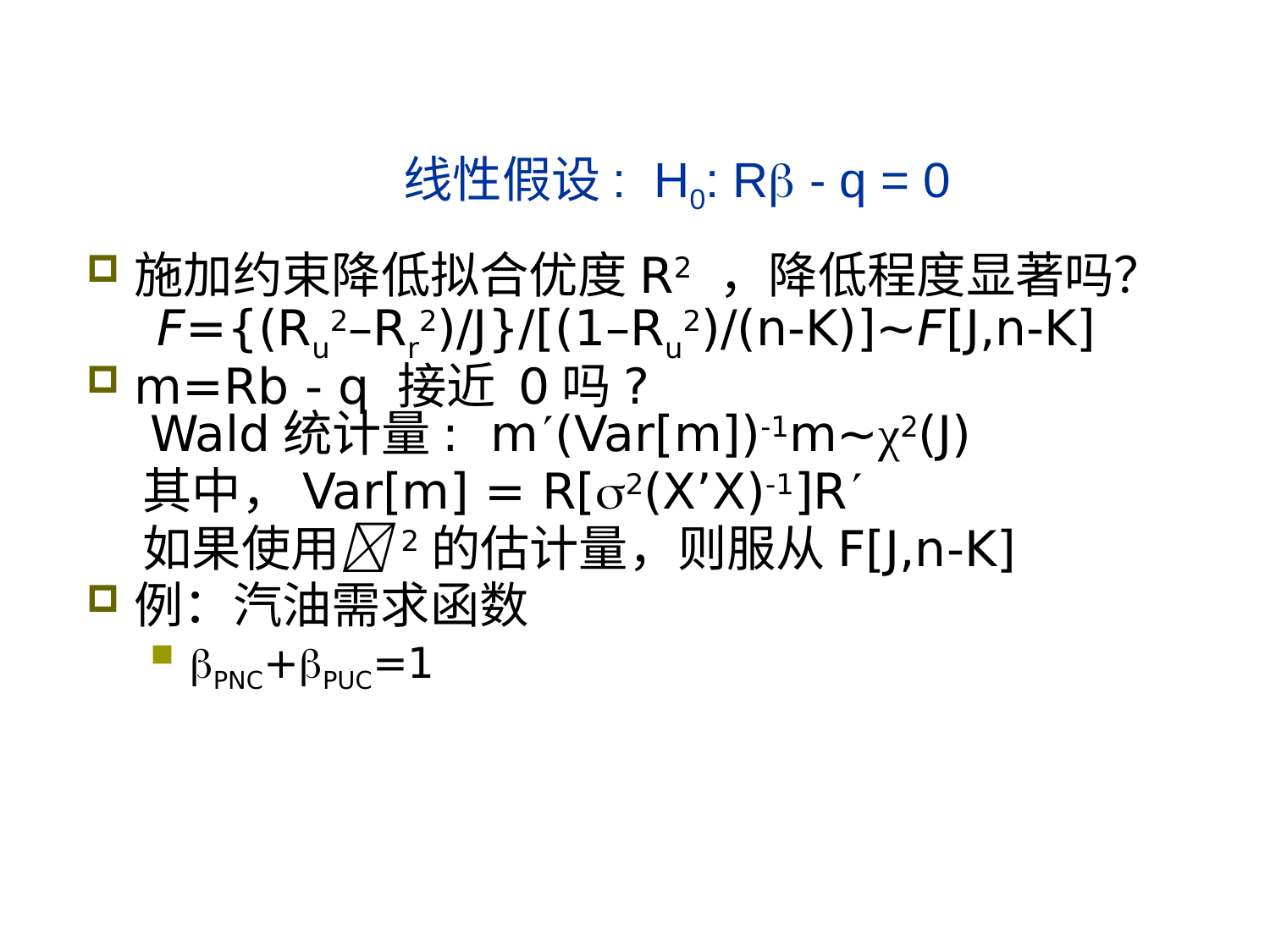

# 线性假设:  H0: Rβ - q = 0
施加约束降低拟合优度R2 ，降低程度显著吗？
 F={(Ru2–Rr2)/J}/[(1–Ru2)/(n-K)]~F[J,n-K]
m=Rb - q 接近 0吗?
 Wald统计量:  m′(Var[m])-1m~χ2(J)
    其中，Var[m] = R[σ2(X’X)-1]R′
    如果使用σ2的估计量，则服从F[J,n-K]
例：汽油需求函数
βPNC+βPUC=1